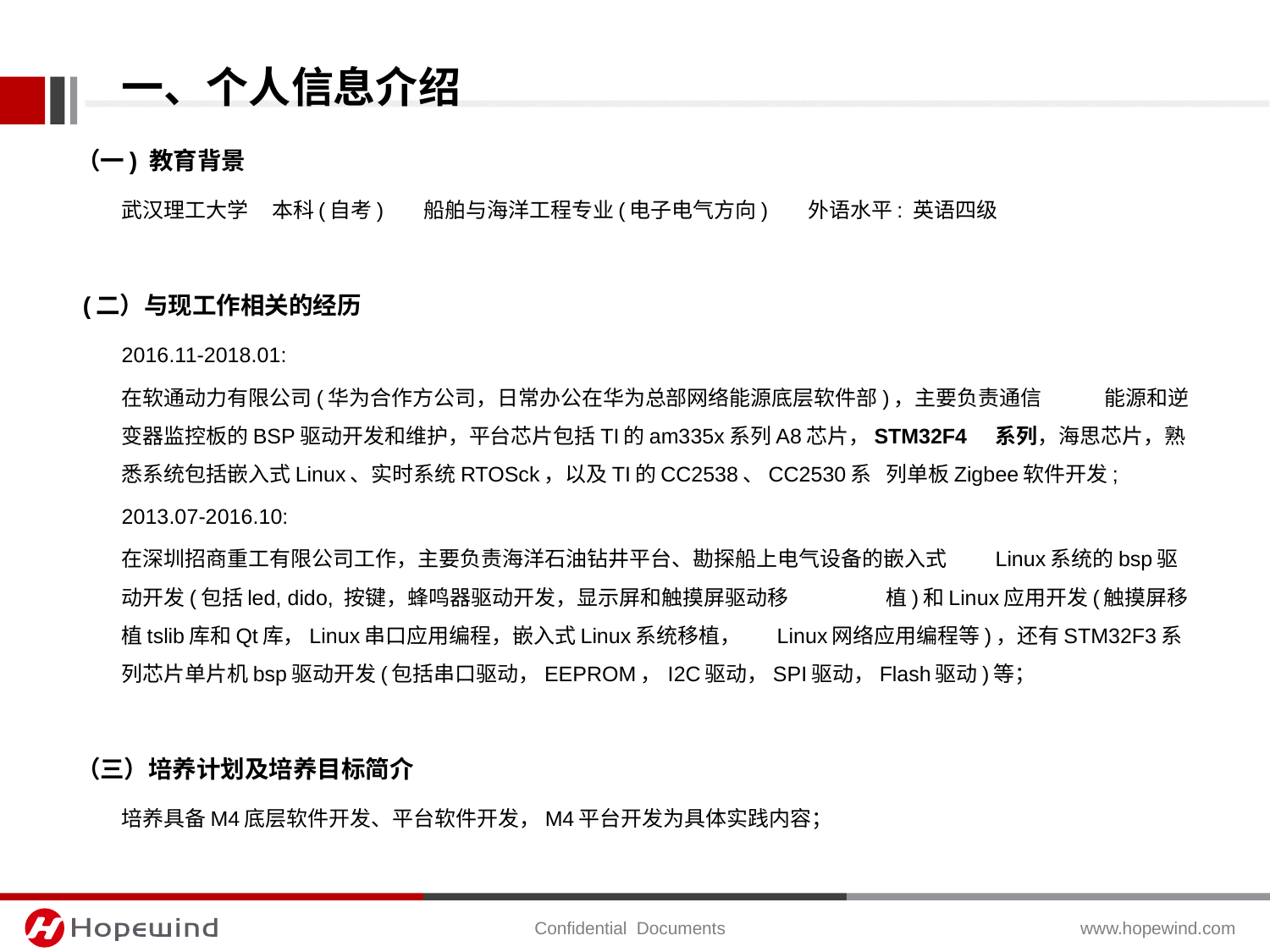

一、个人信息介绍
（一) 教育背景
 	武汉理工大学     本科(自考)      船舶与海洋工程专业(电子电气方向)      外语水平: 英语四级

 (二）与现工作相关的经历
  	2016.11-2018.01:
		在软通动力有限公司(华为合作方公司，日常办公在华为总部网络能源底层软件部)，主要负责通信	能源和逆变器监控板的BSP驱动开发和维护，平台芯片包括TI的am335x系列A8芯片，STM32F4	系列，海思芯片，熟悉系统包括嵌入式Linux、实时系统RTOSck，以及TI的CC2538、CC2530系	列单板Zigbee软件开发;
  	2013.07-2016.10:
		在深圳招商重工有限公司工作，主要负责海洋石油钻井平台、勘探船上电气设备的嵌入式	Linux系统的bsp驱动开发(包括led, dido, 按键，蜂鸣器驱动开发，显示屏和触摸屏驱动移	植)和Linux应用开发(触摸屏移植tslib库和Qt库，Linux串口应用编程，嵌入式Linux系统移植，	Linux网络应用编程等)，还有STM32F3系列芯片单片机bsp驱动开发(包括串口驱动，EEPROM，	I2C驱动，SPI驱动，Flash驱动)等；

（三）培养计划及培养目标简介
  	培养具备M4底层软件开发、平台软件开发，M4平台开发为具体实践内容；